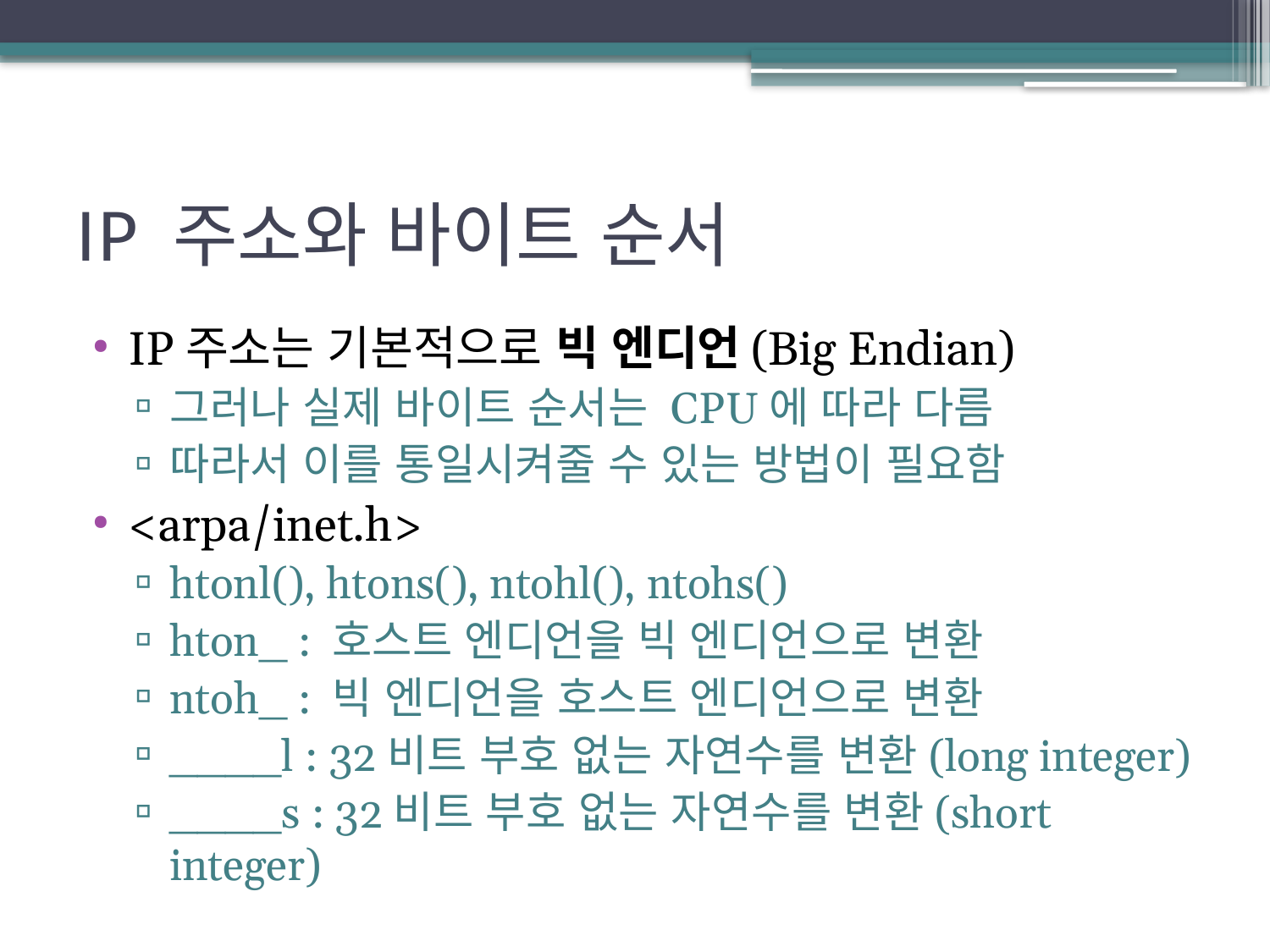

# IP 주소와 바이트 순서
IP주소는 기본적으로 빅 엔디언(Big Endian)
그러나 실제 바이트 순서는 CPU에 따라 다름
따라서 이를 통일시켜줄 수 있는 방법이 필요함
<arpa/inet.h>
htonl(), htons(), ntohl(), ntohs()
hton_ : 호스트 엔디언을 빅 엔디언으로 변환
ntoh_ : 빅 엔디언을 호스트 엔디언으로 변환
____l : 32비트 부호 없는 자연수를 변환(long integer)
____s : 32비트 부호 없는 자연수를 변환(short integer)